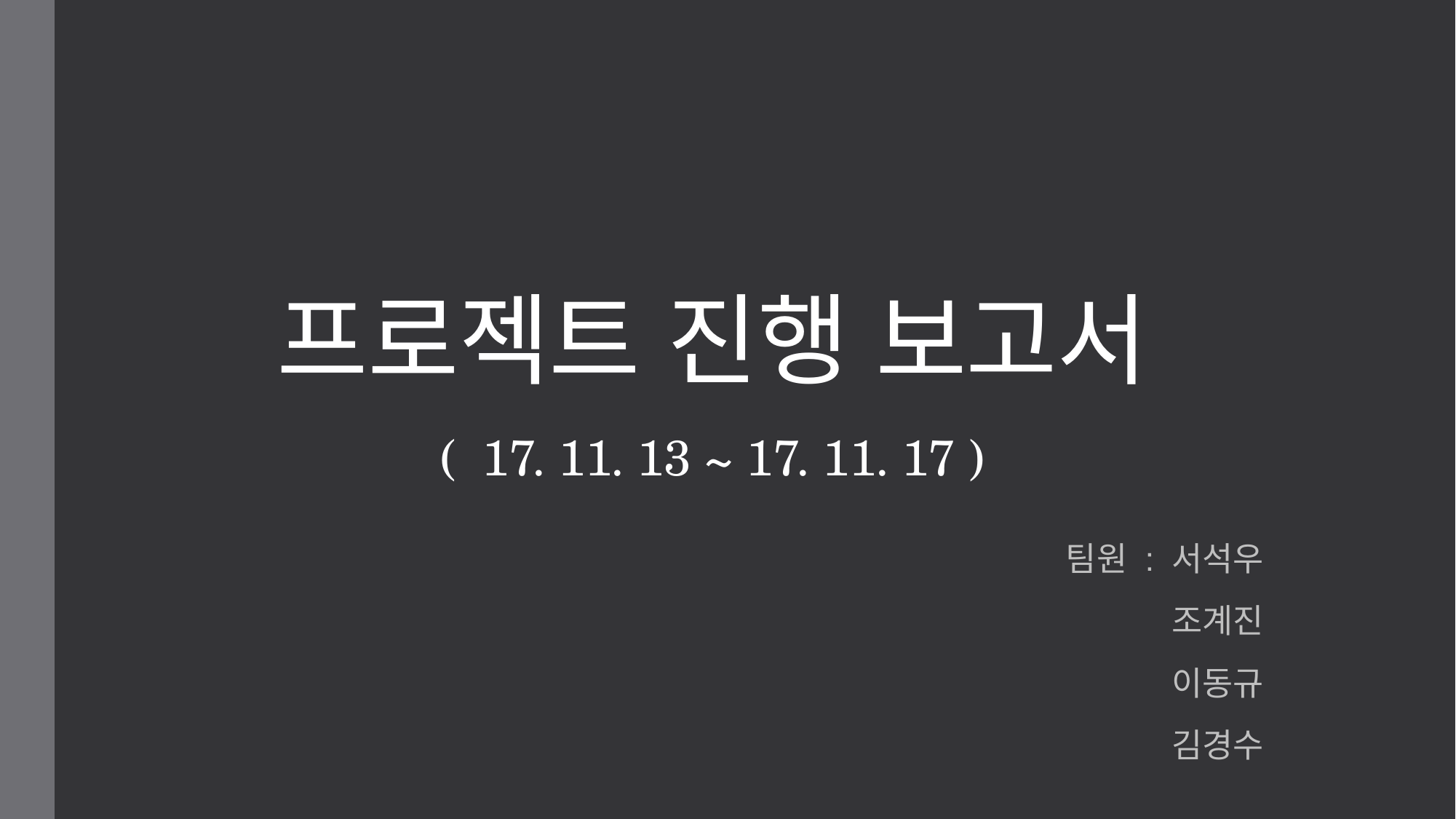

# 프로젝트 진행 보고서 (  17. 11. 13 ~ 17. 11. 17 )

팀원 : 서석우
조계진
이동규
김경수